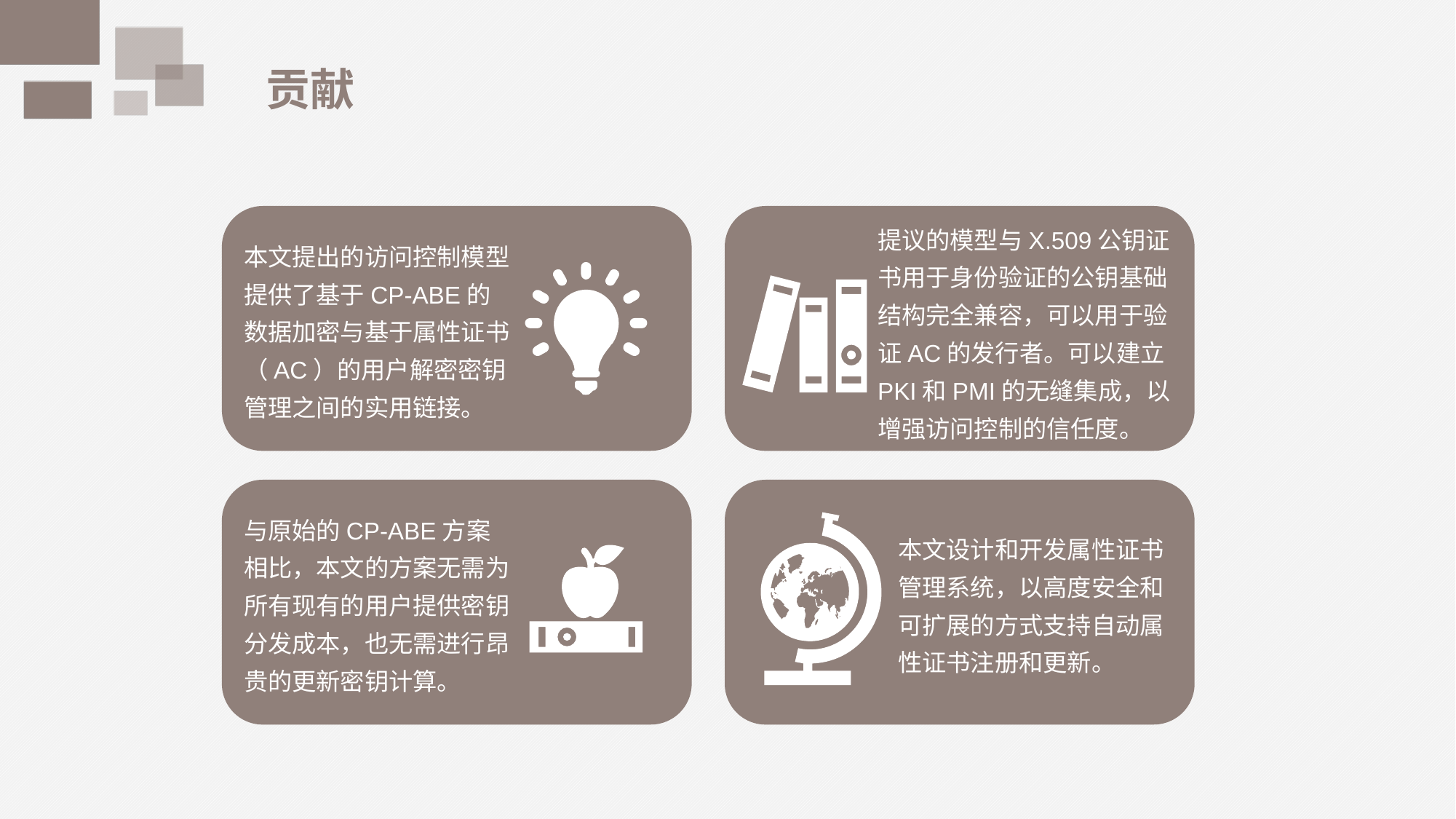

贡献

提议的模型与X.509公钥证书用于身份验证的公钥基础结构完全兼容，可以用于验证AC的发行者。可以建立PKI和PMI的无缝集成，以增强访问控制的信任度。
本文提出的访问控制模型提供了基于CP-ABE的数据加密与基于属性证书（AC）的用户解密密钥管理之间的实用链接。

与原始的CP-ABE方案相比，本文的方案无需为所有现有的用户提供密钥分发成本，也无需进行昂贵的更新密钥计算。

本文设计和开发属性证书管理系统，以高度安全和可扩展的方式支持自动属性证书注册和更新。